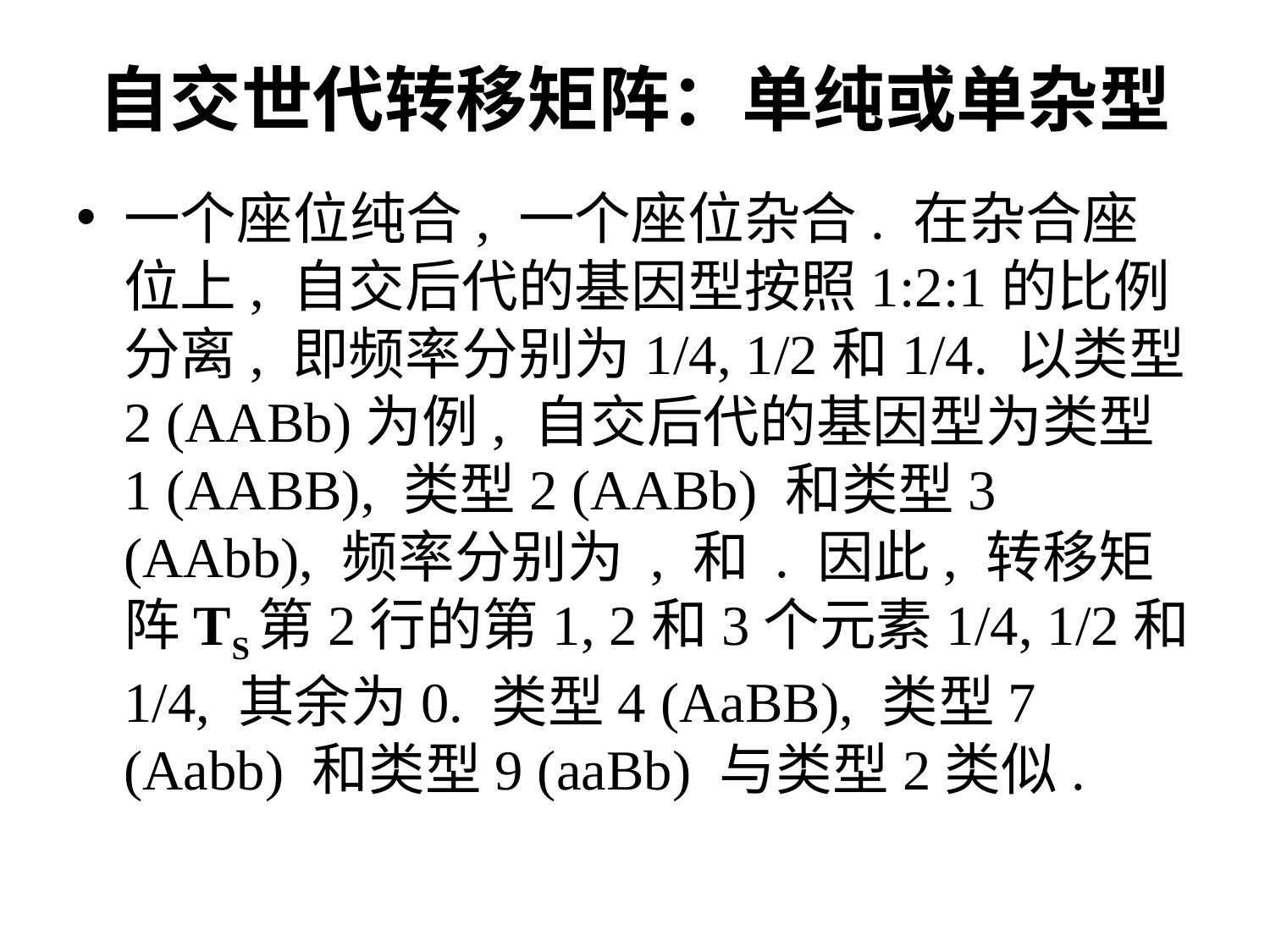

# 自交世代转移矩阵：单纯或单杂型
一个座位纯合, 一个座位杂合. 在杂合座位上, 自交后代的基因型按照1:2:1的比例分离, 即频率分别为1/4, 1/2和1/4. 以类型2 (AABb)为例, 自交后代的基因型为类型1 (AABB), 类型2 (AABb) 和类型3 (AAbb), 频率分别为 , 和 . 因此, 转移矩阵TS第2行的第1, 2和3个元素1/4, 1/2和1/4, 其余为0. 类型4 (AaBB), 类型7 (Aabb) 和类型9 (aaBb) 与类型2类似.